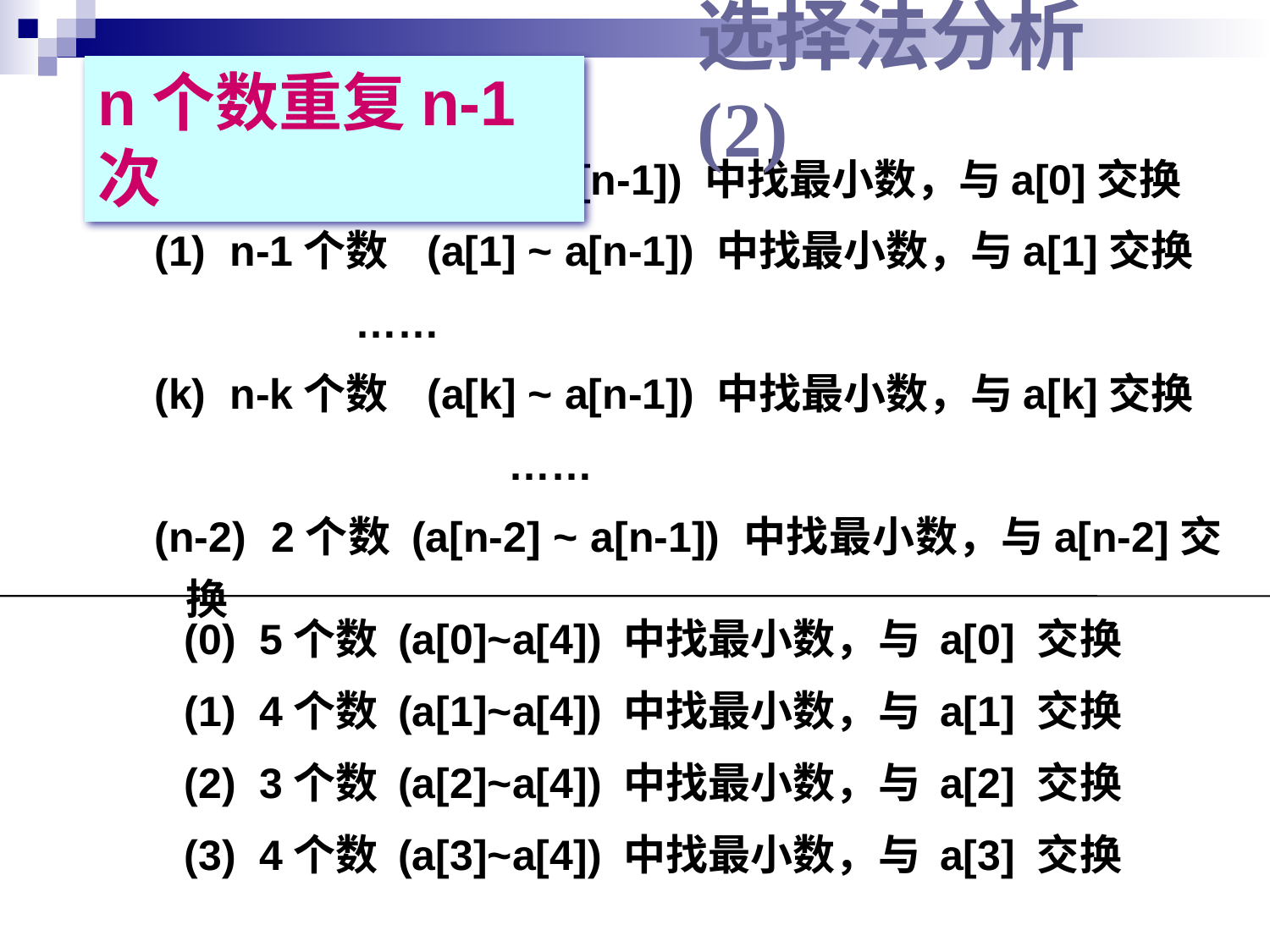

# 选择法分析(2)
n个数重复n-1次
(0)  n   个数  (a[0] ~ a[n-1]) 中找最小数，与a[0]交换
(1)  n-1个数   (a[1] ~ a[n-1]) 中找最小数，与a[1]交换
                 ……
(k)  n-k个数   (a[k] ~ a[n-1]) 中找最小数，与a[k]交换
                              ……
(n-2)  2个数 (a[n-2] ~ a[n-1]) 中找最小数，与a[n-2]交换

(0)  5个数 (a[0]~a[4]) 中找最小数，与 a[0] 交换
(1)  4个数 (a[1]~a[4]) 中找最小数，与 a[1] 交换
(2)  3个数 (a[2]~a[4]) 中找最小数，与 a[2] 交换
(3)  4个数 (a[3]~a[4]) 中找最小数，与 a[3] 交换